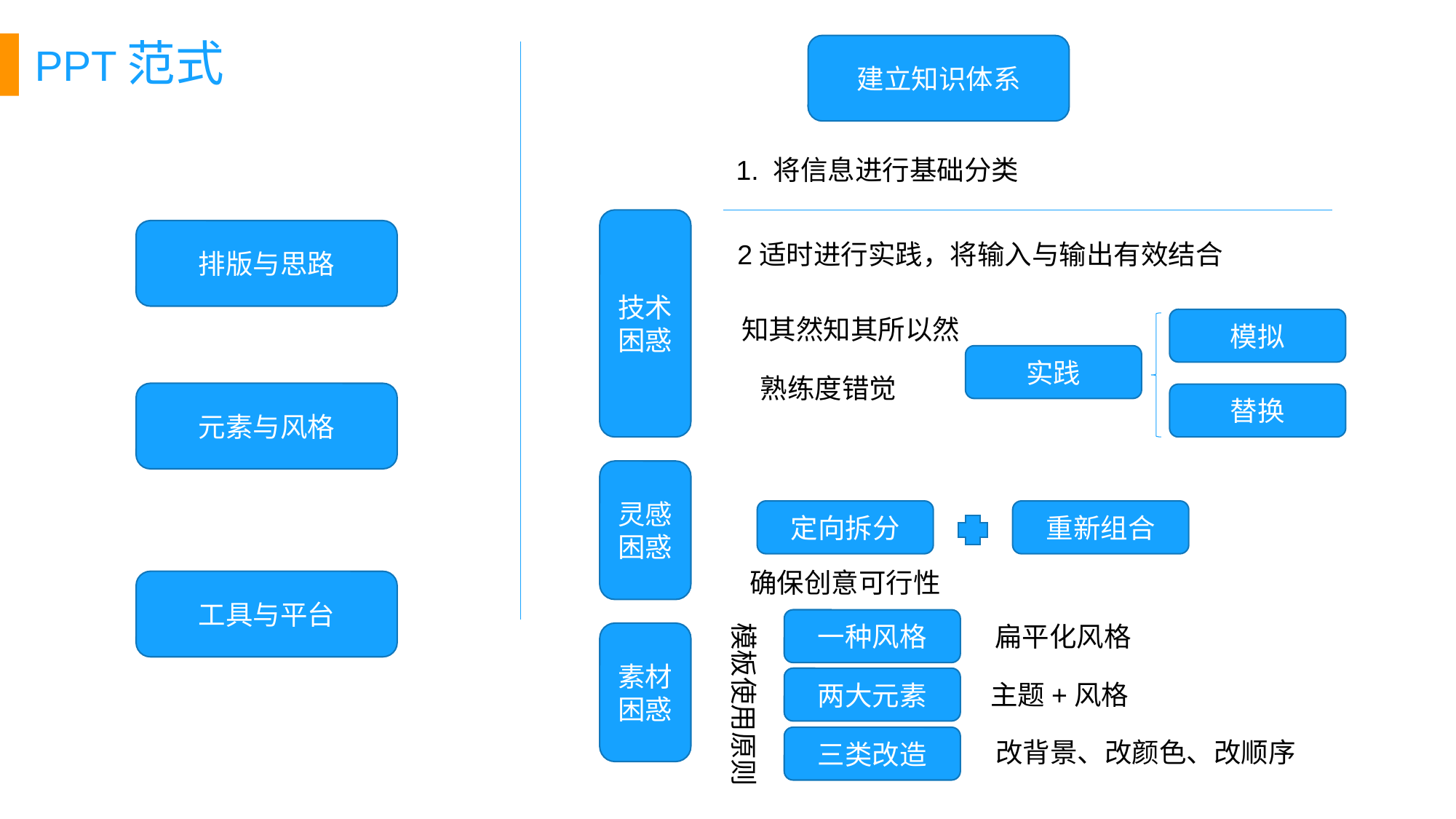

PPT范式
建立知识体系
1. 将信息进行基础分类
技术困惑
排版与思路
2适时进行实践，将输入与输出有效结合
知其然知其所以然
模拟

实践
熟练度错觉
元素与风格
替换
灵感困惑
定向拆分
重新组合

确保创意可行性
工具与平台
一种风格
模板使用原则
扁平化风格
素材困惑
两大元素
主题+风格
三类改造
改背景、改颜色、改顺序